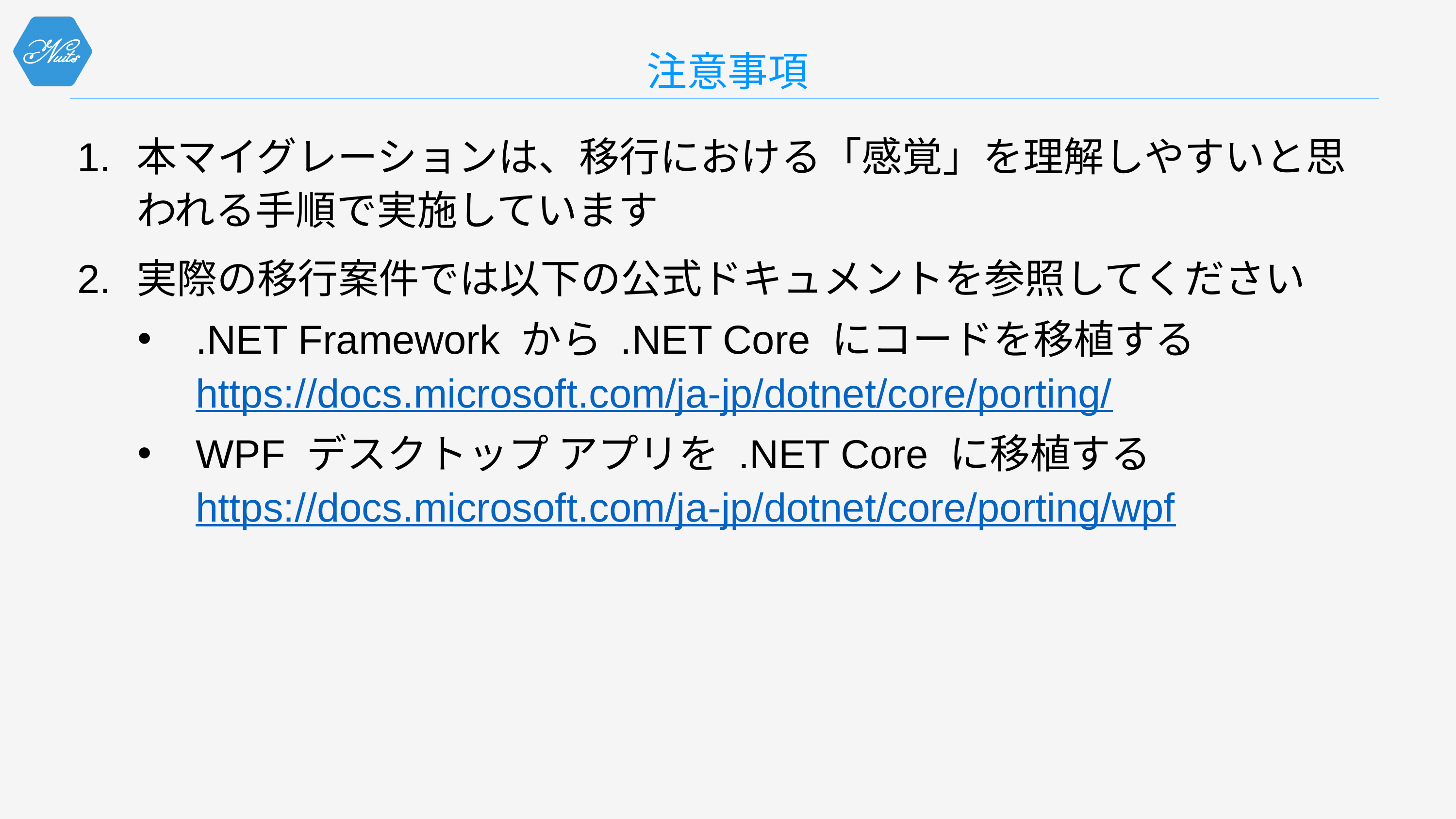

# 注意事項
本マイグレーションは、移行における「感覚」を理解しやすいと思われる手順で実施しています
実際の移行案件では以下の公式ドキュメントを参照してください
.NET Framework から .NET Core にコードを移植する
https://docs.microsoft.com/ja-jp/dotnet/core/porting/
WPF デスクトップ アプリを .NET Core に移植する
https://docs.microsoft.com/ja-jp/dotnet/core/porting/wpf